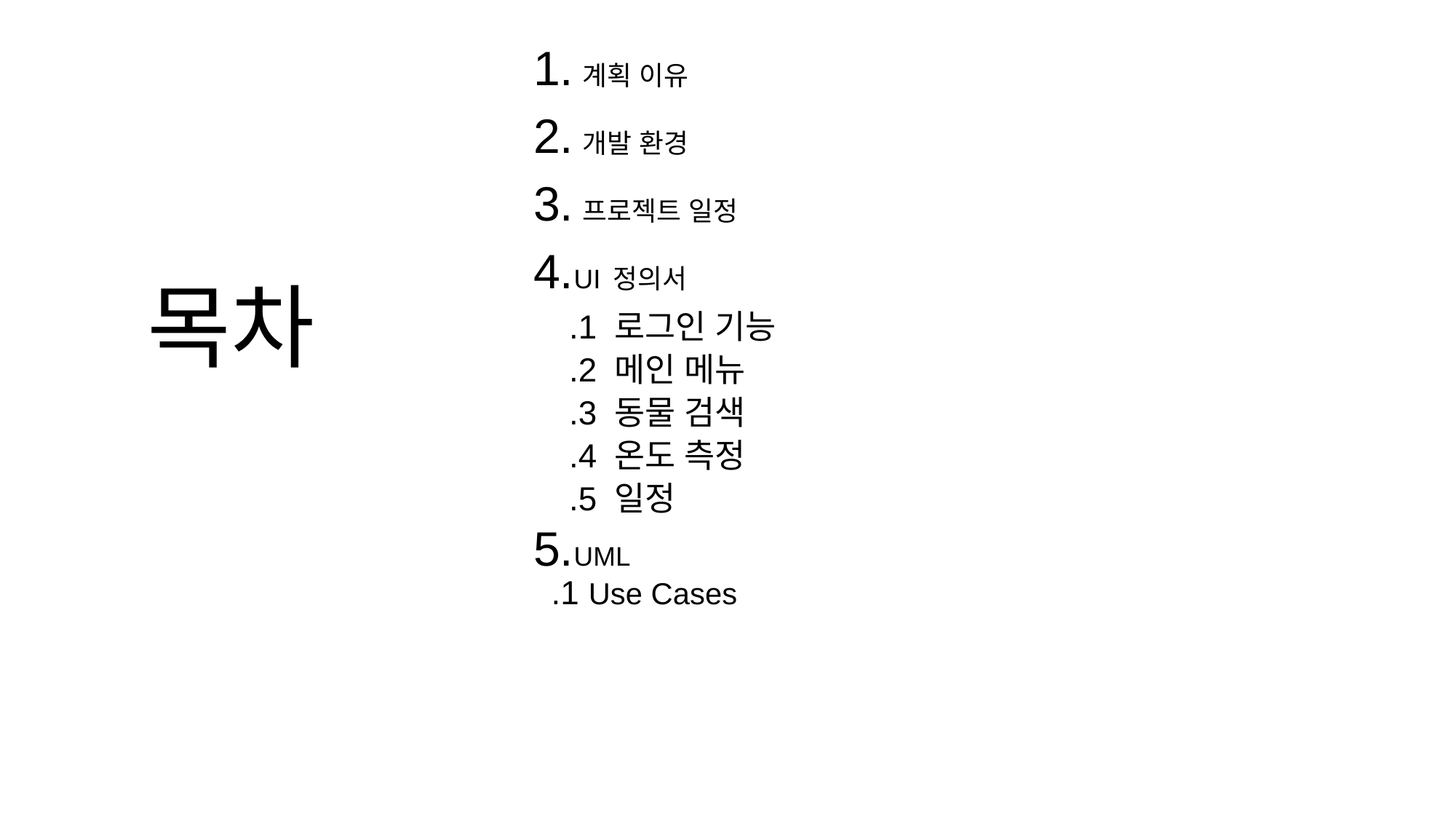

1.계획 이유
2.개발 환경
3.프로젝트 일정
4.UI 정의서
# 목차
.1 로그인 기능
.2 메인 메뉴
.3 동물 검색
.4 온도 측정
.5 일정
5.UML
.1 Use Cases